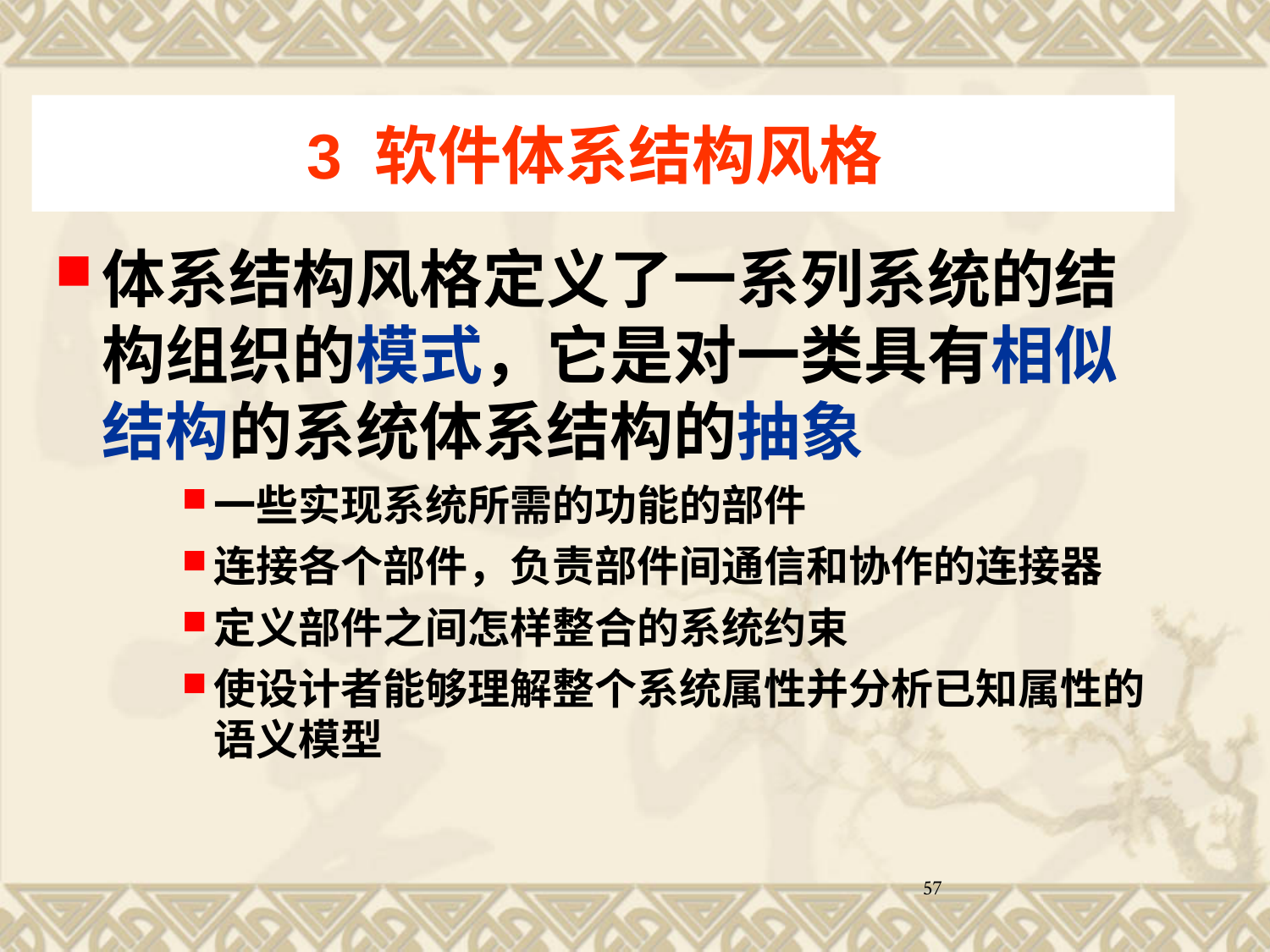

3 软件体系结构风格
体系结构风格定义了一系列系统的结构组织的模式，它是对一类具有相似结构的系统体系结构的抽象
一些实现系统所需的功能的部件
连接各个部件，负责部件间通信和协作的连接器
定义部件之间怎样整合的系统约束
使设计者能够理解整个系统属性并分析已知属性的语义模型
57